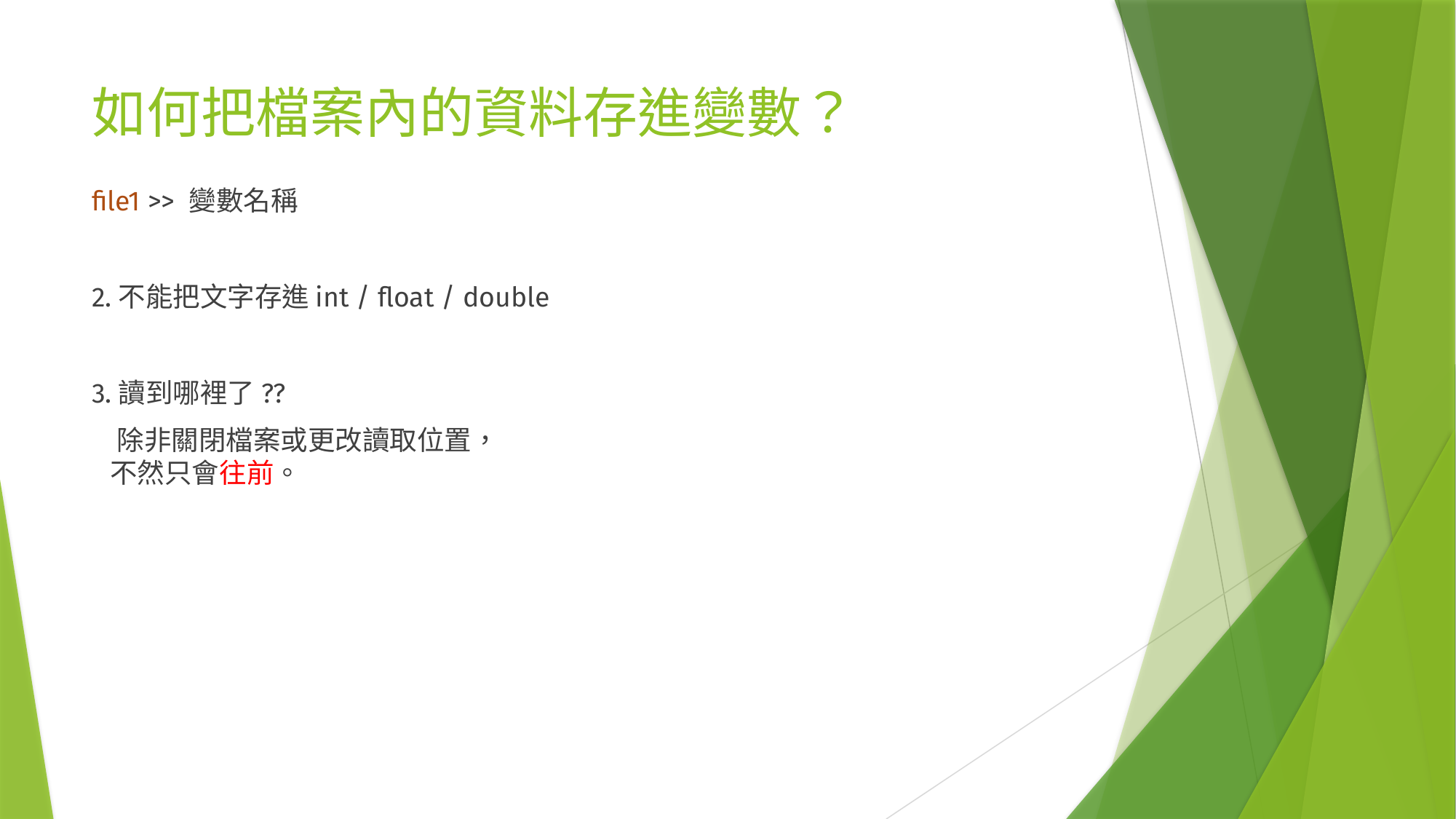

# 如何把檔案內的資料存進變數？
file1 >> 變數名稱

2.不能把文字存進int / float / double

3.讀到哪裡了??
   除非關閉檔案或更改讀取位置，
   不然只會往前。